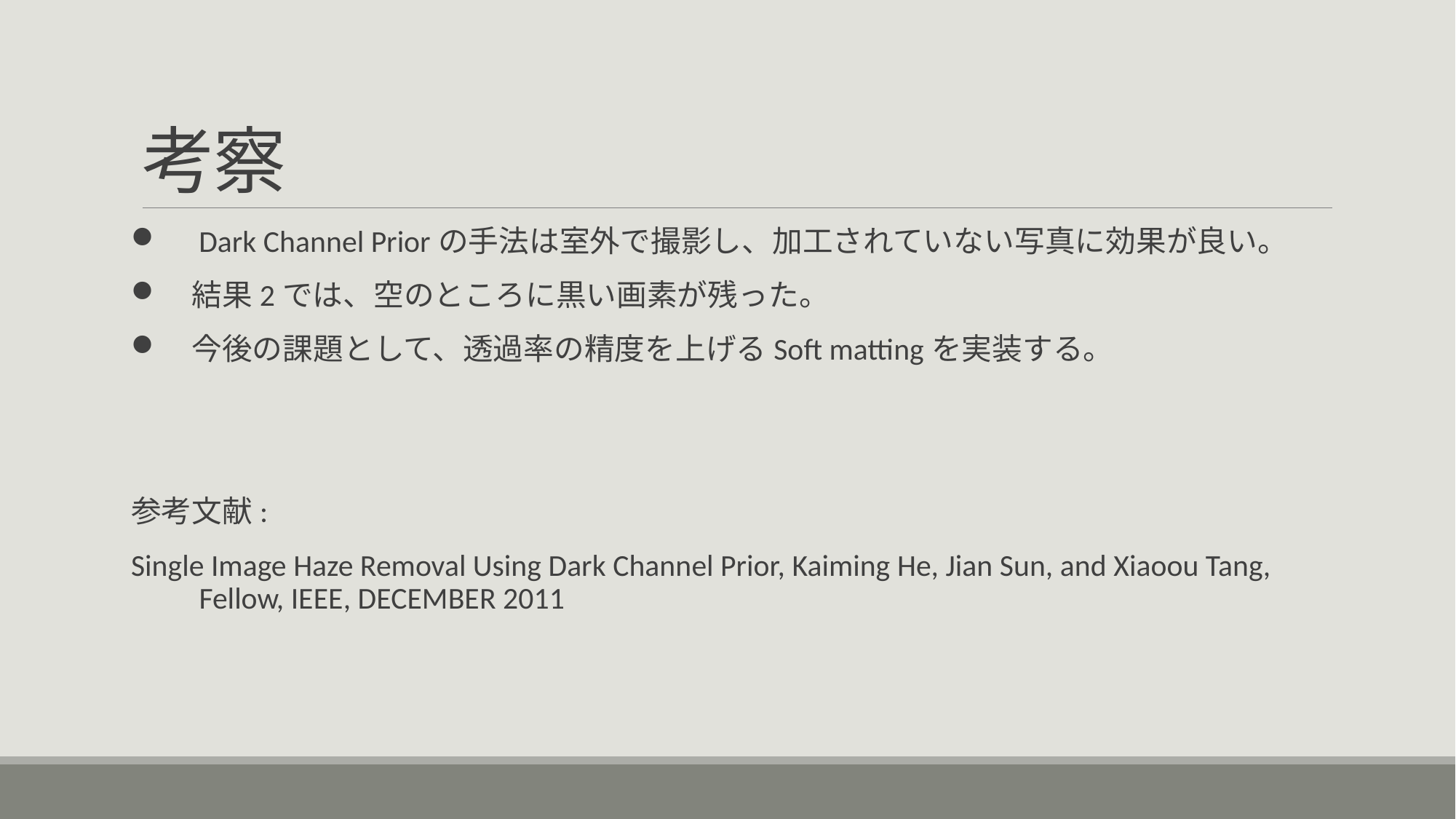

# 考察
　Dark Channel Priorの手法は室外で撮影し、加工されていない写真に効果が良い。
　結果2では、空のところに黒い画素が残った。
　今後の課題として、透過率の精度を上げるSoft mattingを実装する。

参考文献:
Single Image Haze Removal Using Dark Channel Prior, Kaiming He, Jian Sun, and Xiaoou Tang, 　　　Fellow, IEEE, DECEMBER 2011